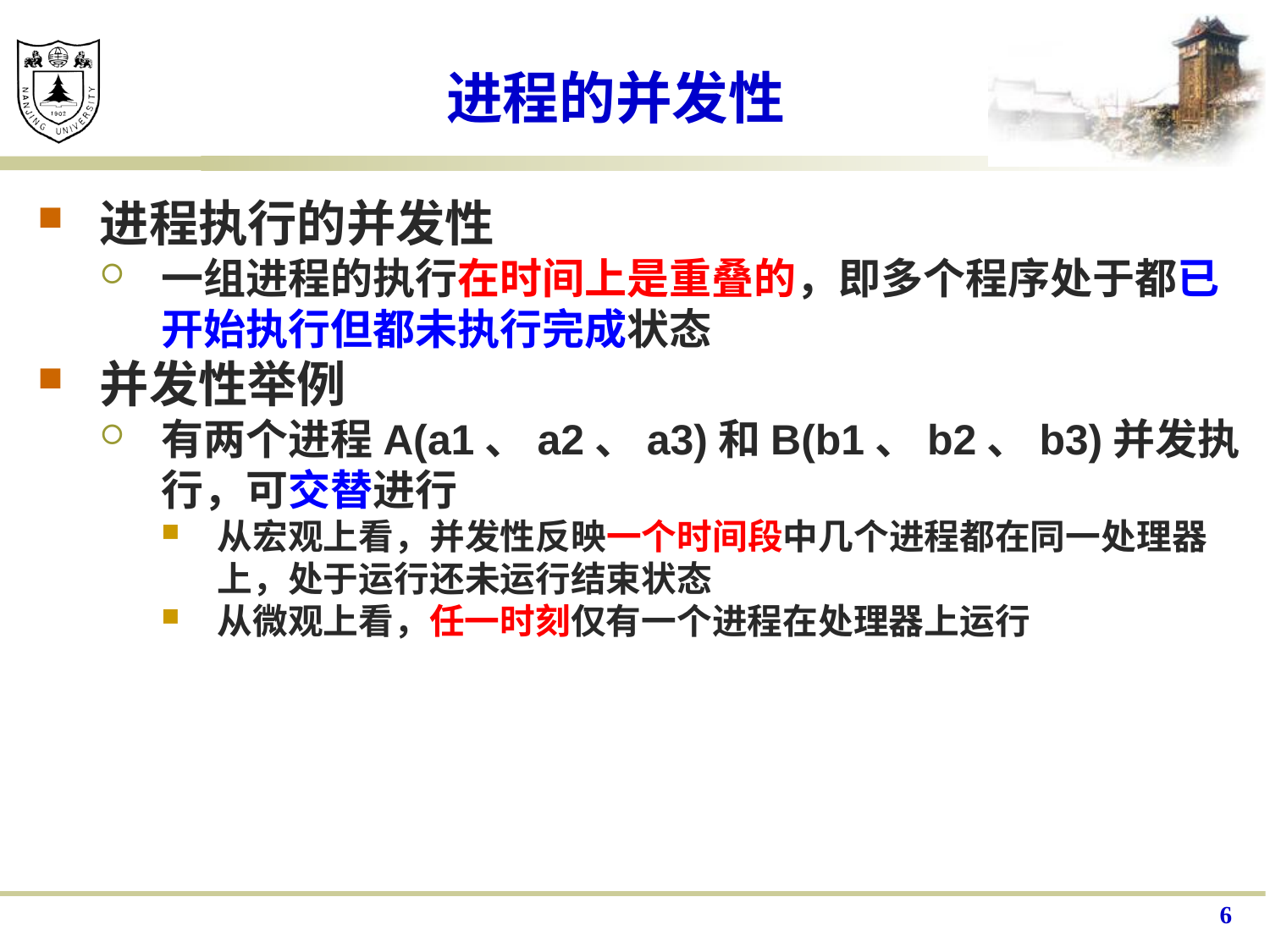

# 进程的并发性
进程执行的并发性
一组进程的执行在时间上是重叠的，即多个程序处于都已开始执行但都未执行完成状态
并发性举例
有两个进程A(a1、a2、a3)和B(b1、b2、b3)并发执行，可交替进行
从宏观上看，并发性反映一个时间段中几个进程都在同一处理器上，处于运行还未运行结束状态
从微观上看，任一时刻仅有一个进程在处理器上运行

6